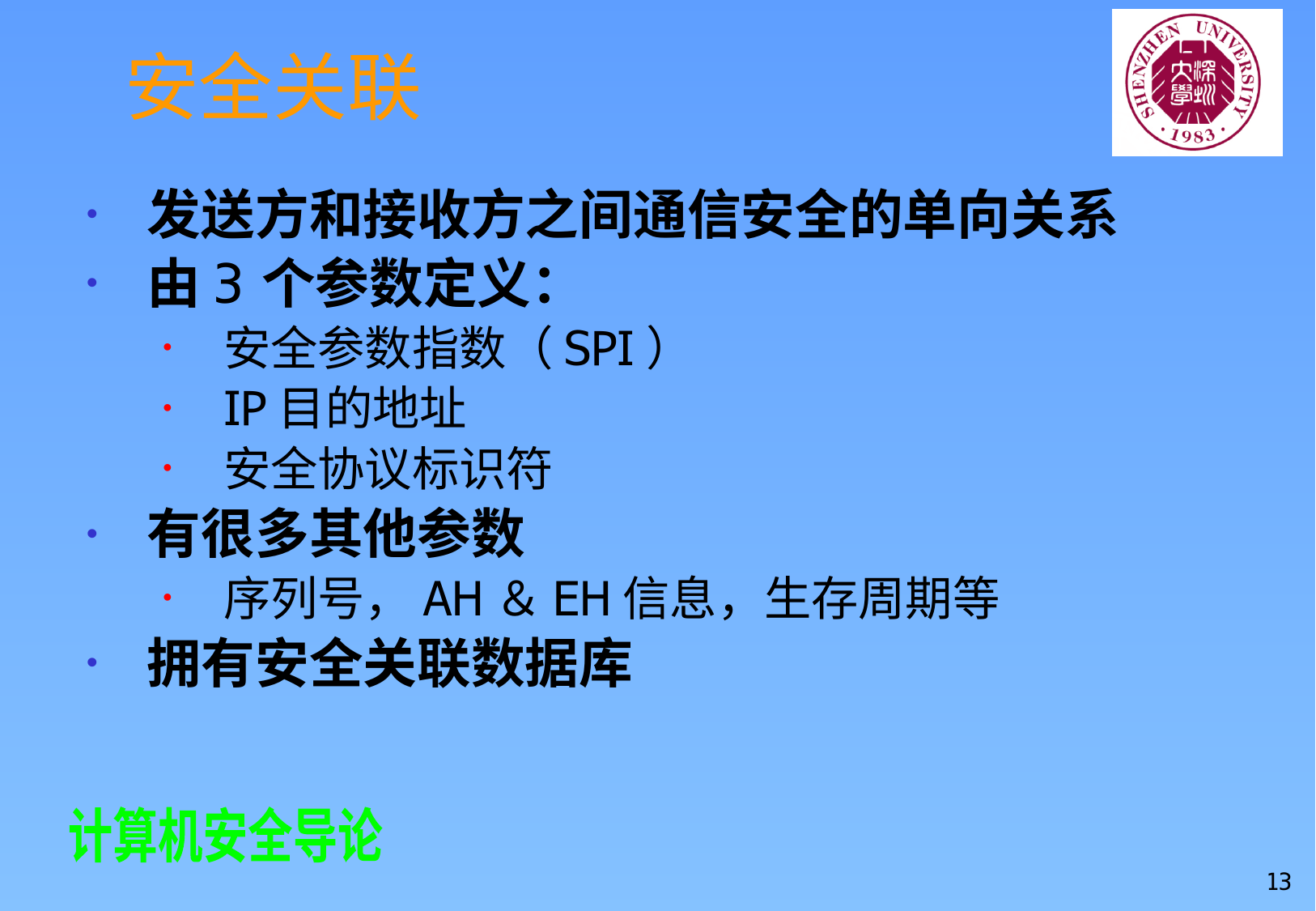

# 安全关联
发送方和接收方之间通信安全的单向关系
由3个参数定义：
安全参数指数（SPI）
IP目的地址
安全协议标识符
有很多其他参数
序列号，AH＆EH信息，生存周期等
拥有安全关联数据库
13